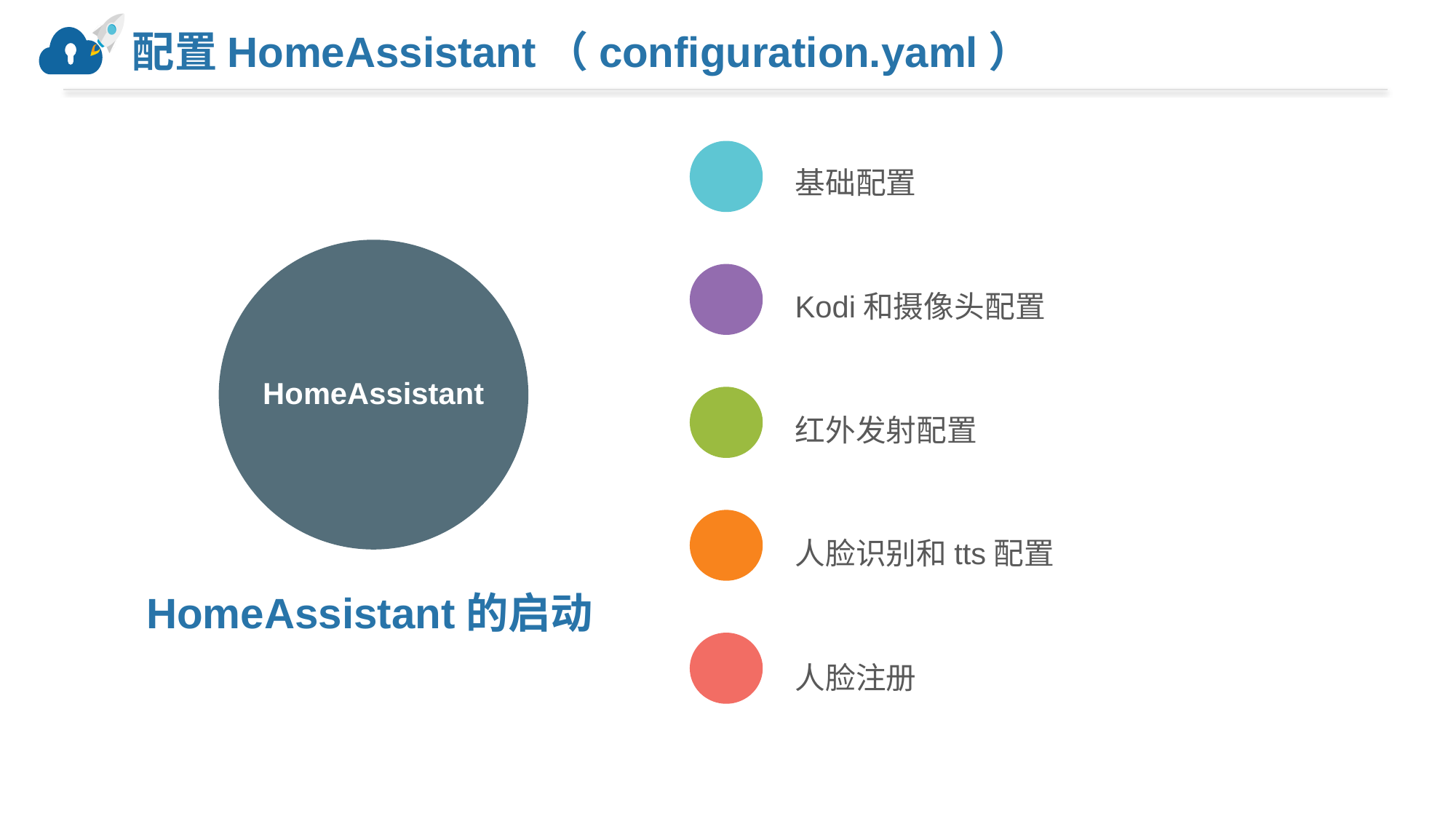

# 配置HomeAssistant（configuration.yaml）

基础配置

Kodi和摄像头配置
HomeAssistant

红外发射配置

人脸识别和tts配置
HomeAssistant的启动

人脸注册